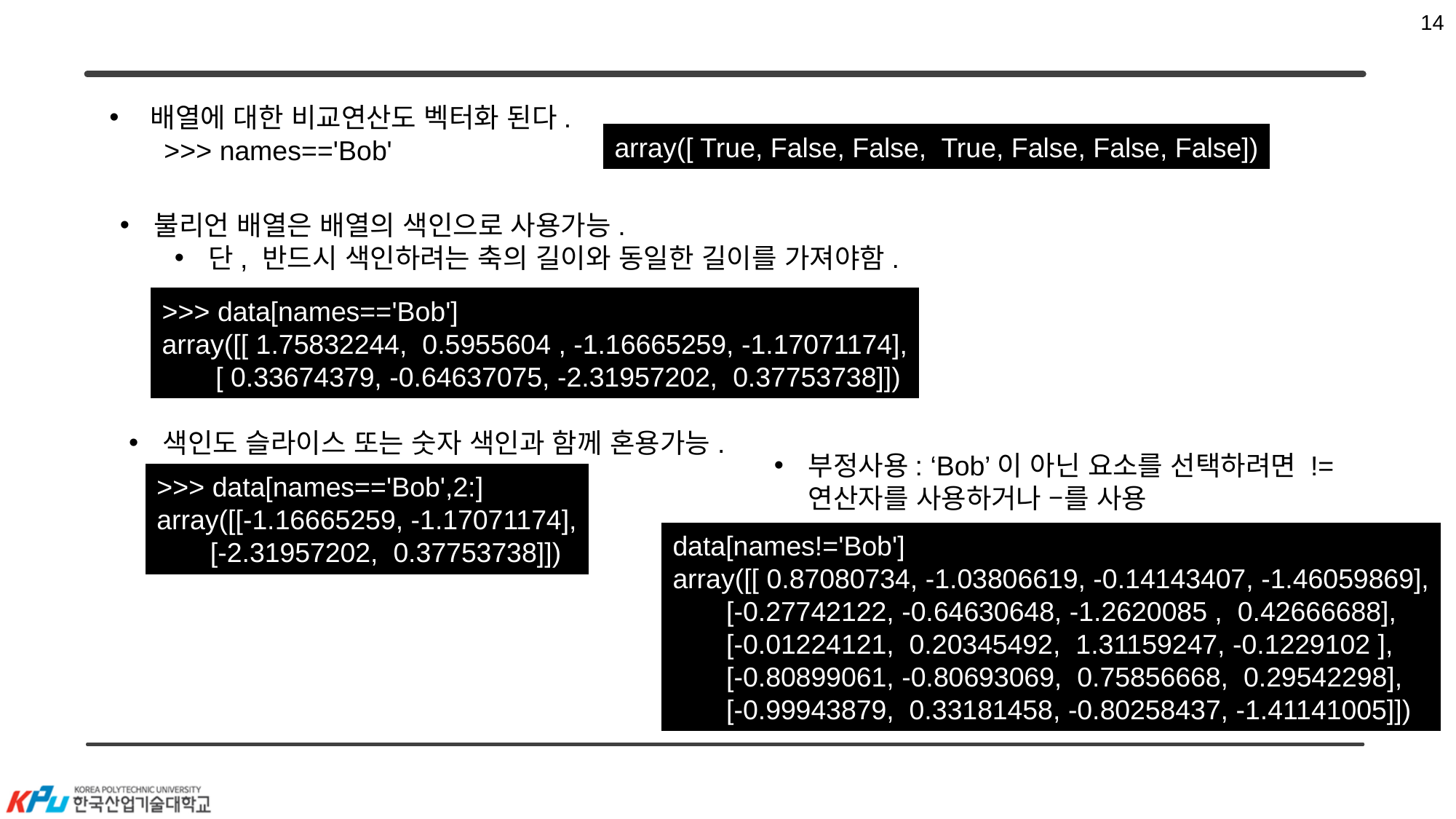

14
#
배열에 대한 비교연산도 벡터화 된다.
>>> names=='Bob'

array([ True, False, False,  True, False, False, False])
불리언 배열은 배열의 색인으로 사용가능.
단, 반드시 색인하려는 축의 길이와 동일한 길이를 가져야함.

>>> data[names=='Bob']
array([[ 1.75832244,  0.5955604 , -1.16665259, -1.17071174],
       [ 0.33674379, -0.64637075, -2.31957202,  0.37753738]])
색인도 슬라이스 또는 숫자 색인과 함께 혼용가능.
부정사용: ‘Bob’이 아닌 요소를 선택하려면 !=연산자를 사용하거나 –를 사용
>>> data[names=='Bob',2:]
array([[-1.16665259, -1.17071174],
       [-2.31957202,  0.37753738]])
data[names!='Bob']
array([[ 0.87080734, -1.03806619, -0.14143407, -1.46059869],
       [-0.27742122, -0.64630648, -1.2620085 ,  0.42666688],
       [-0.01224121,  0.20345492,  1.31159247, -0.1229102 ],
       [-0.80899061, -0.80693069,  0.75856668,  0.29542298],
       [-0.99943879,  0.33181458, -0.80258437, -1.41141005]])